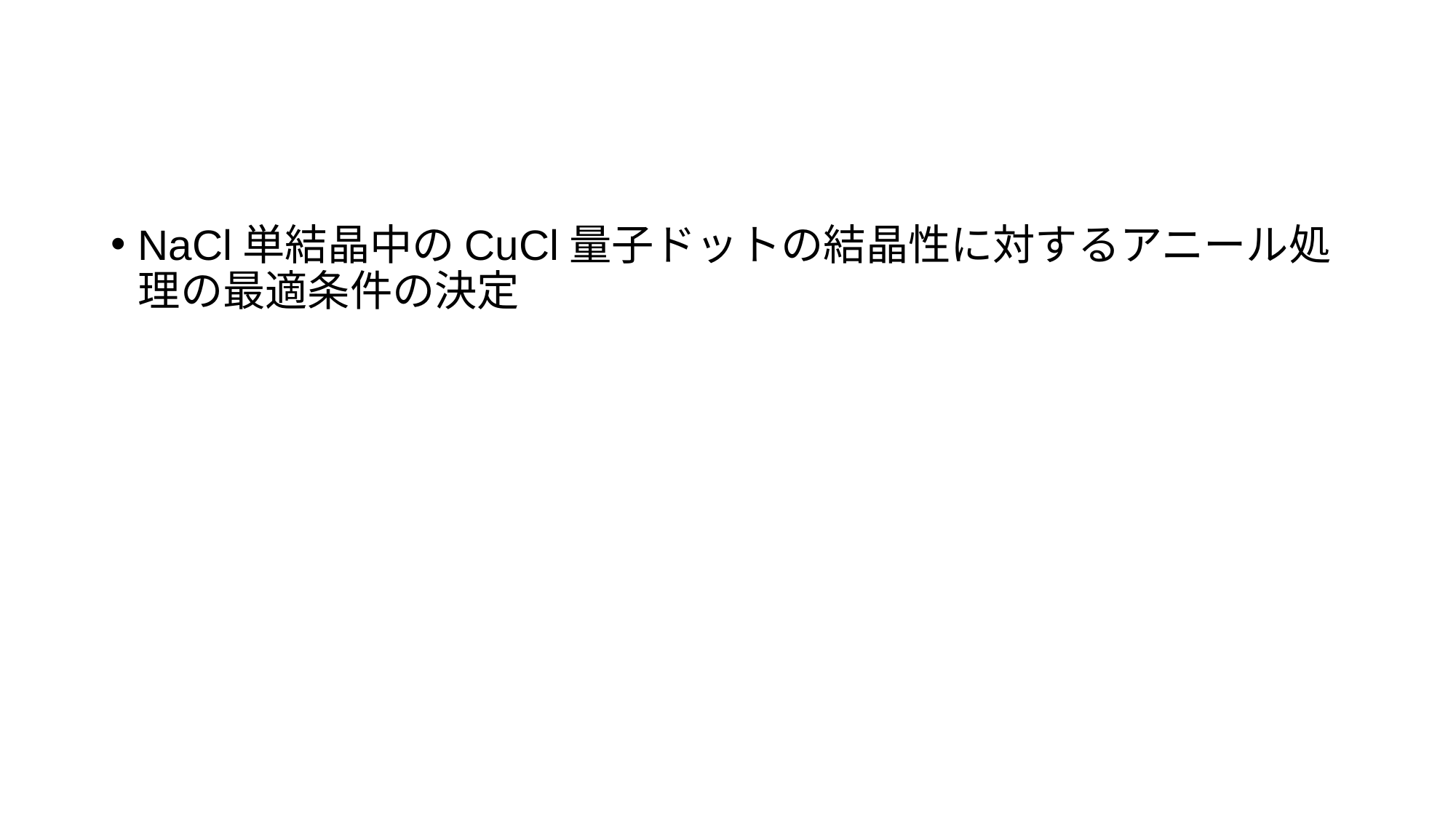

#
NaCl単結晶中のCuCl量子ドットの結晶性に対するアニール処理の最適条件の決定